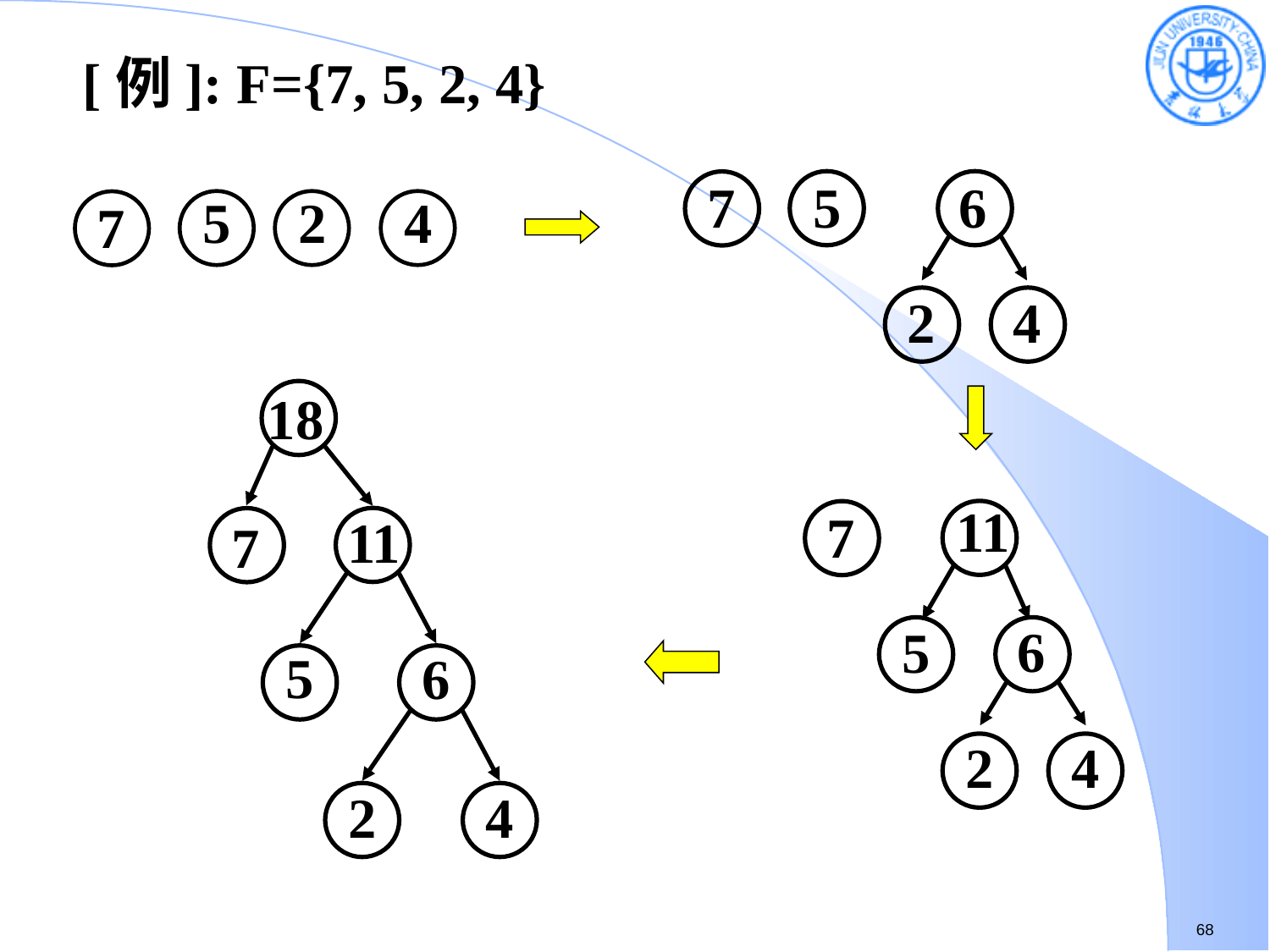

[例]: F={7, 5, 2, 4}
7
5
6

2
4

5
2
4
7

18

11
7

5
6

2
4

11
7

6
5

2
4